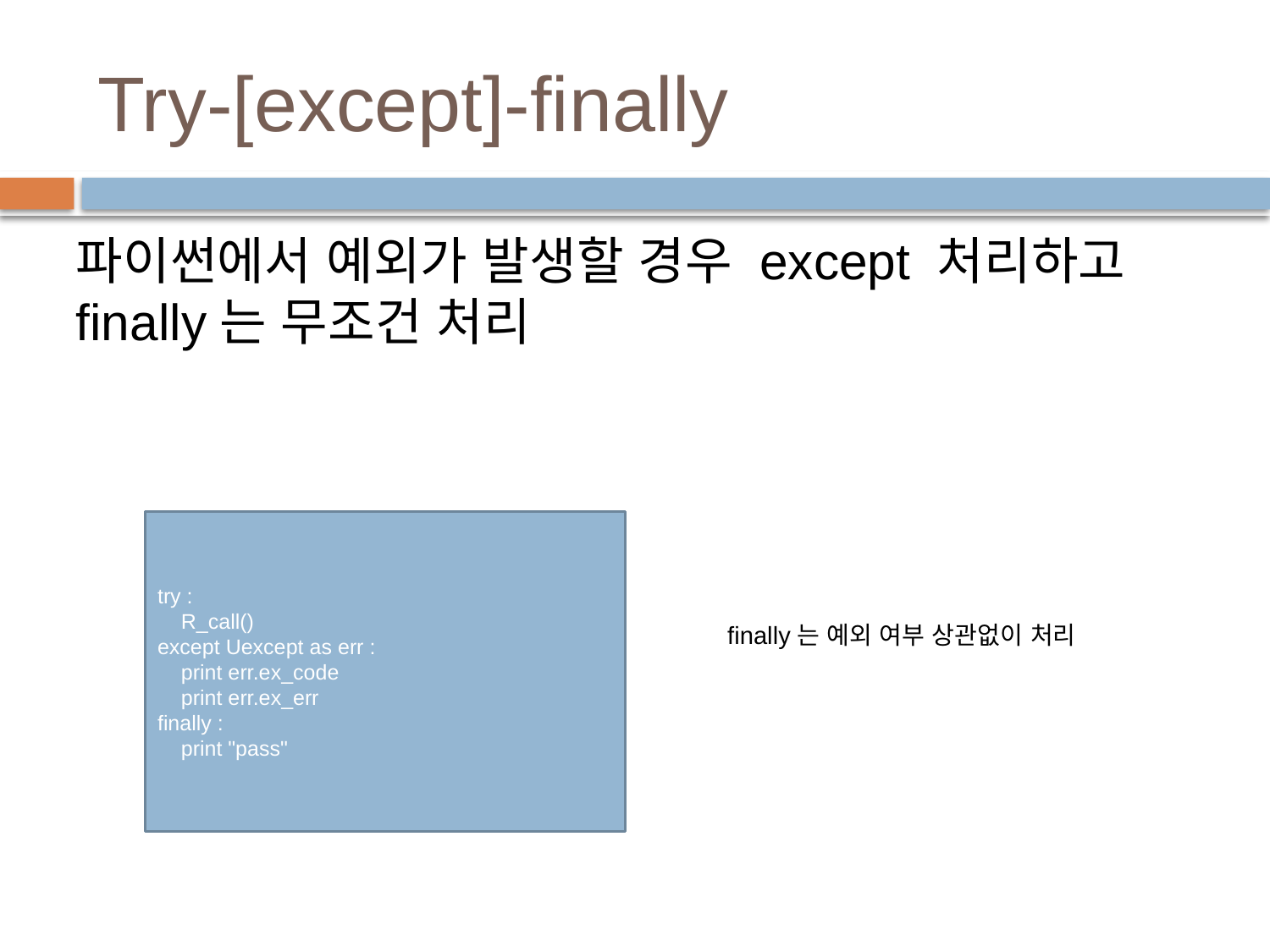

# Try-[except]-finally
파이썬에서 예외가 발생할 경우 except 처리하고finally는 무조건 처리
try :
    R_call()
except Uexcept as err :
    print err.ex_code
    print err.ex_err
finally :
    print "pass"
finally는 예외 여부 상관없이 처리